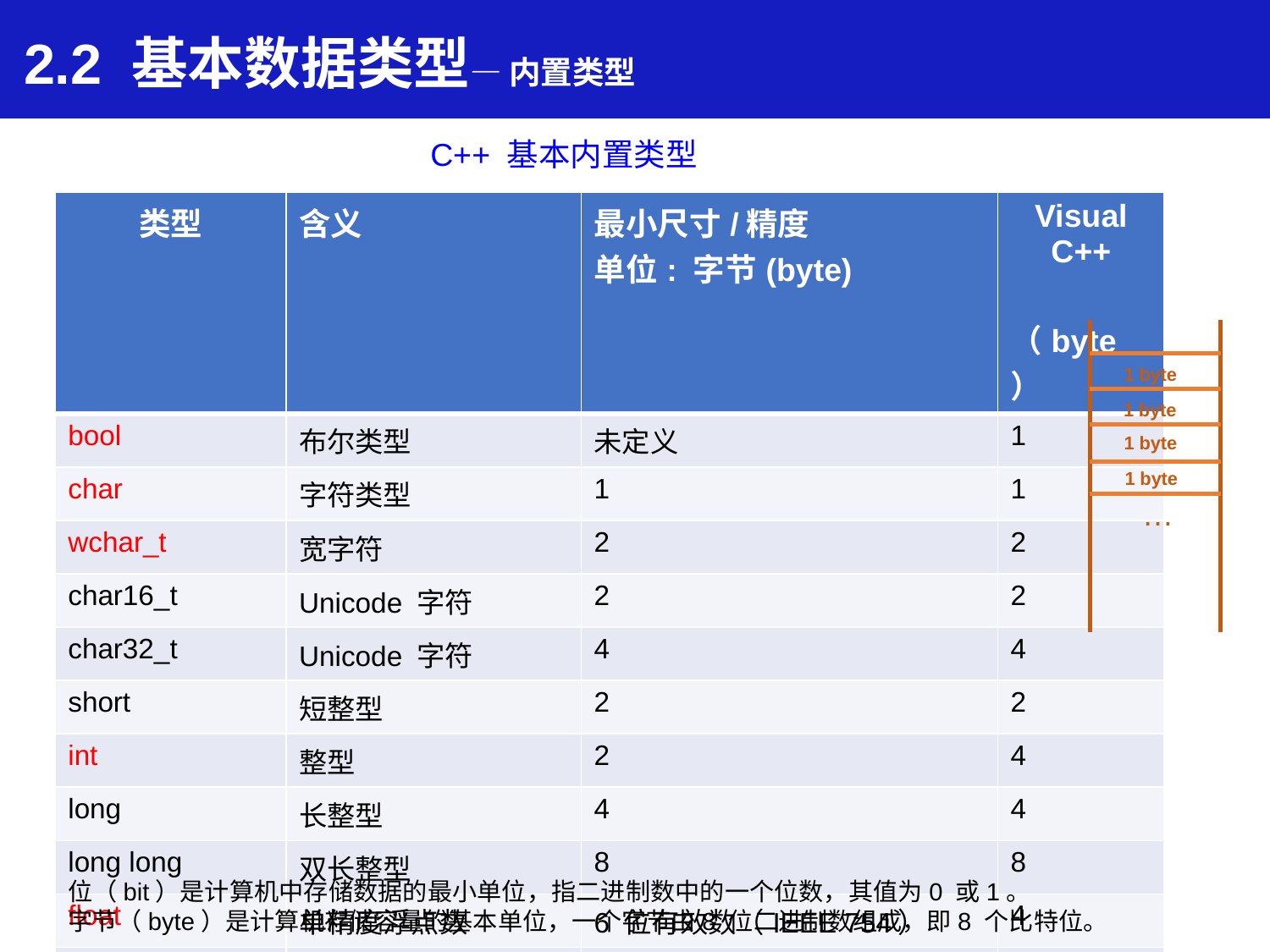

2.2 基本数据类型— 内置类型
C++ 基本内置类型
| 类型 | 含义 | 最小尺寸/精度 单位: 字节(byte) | Visual C++ （byte） |
| --- | --- | --- | --- |
| bool | 布尔类型 | 未定义 | 1 |
| char | 字符类型 | 1 | 1 |
| wchar\_t | 宽字符 | 2 | 2 |
| char16\_t | Unicode 字符 | 2 | 2 |
| char32\_t | Unicode 字符 | 4 | 4 |
| short | 短整型 | 2 | 2 |
| int | 整型 | 2 | 4 |
| long | 长整型 | 4 | 4 |
| long long | 双长整型 | 8 | 8 |
| float | 单精度浮点数 | 6 位有效数（IEEE 754） | 4 |
| double | 双精度浮点数15 | 15 位有效数字（IEEE 754） | 8 |
| long double | 扩展的精度浮点数 | 精度不低于double 类型 | 8 |
1 byte
1 byte
1 byte

…
1 byte
位（bit）是计算机中存储数据的最小单位，指二进制数中的一个位数，其值为0 或1。
字节（byte）是计算机存储容量的基本单位，一个字节由8 位二进制数组成，即8 个比特位。
11